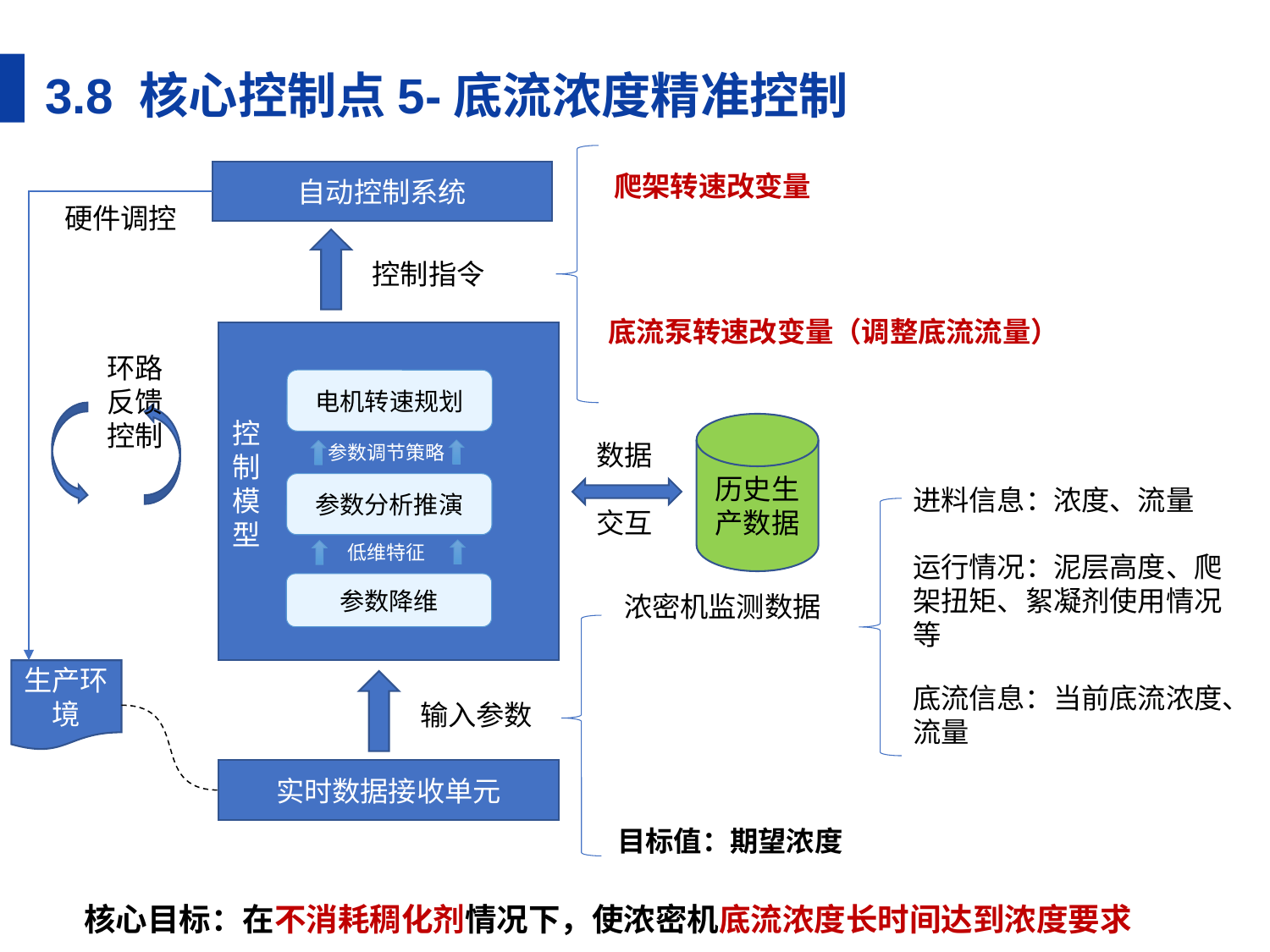

3.8 核心控制点5-底流浓度精准控制

自动控制系统
爬架转速改变量
硬件调控

控制指令
底流泵转速改变量（调整底流流量）

环路反馈控制
电机转速规划
参数调节策略

参数分析推演
低维特征

参数降维

控制模型
历史生产数据
数据

交互

进料信息：浓度、流量

运行情况：泥层高度、爬架扭矩、絮凝剂使用情况等
浓密机监测数据

生产环境

底流信息：当前底流浓度、流量
输入参数
实时数据接收单元
目标值：期望浓度
核心目标：在不消耗稠化剂情况下，使浓密机底流浓度长时间达到浓度要求